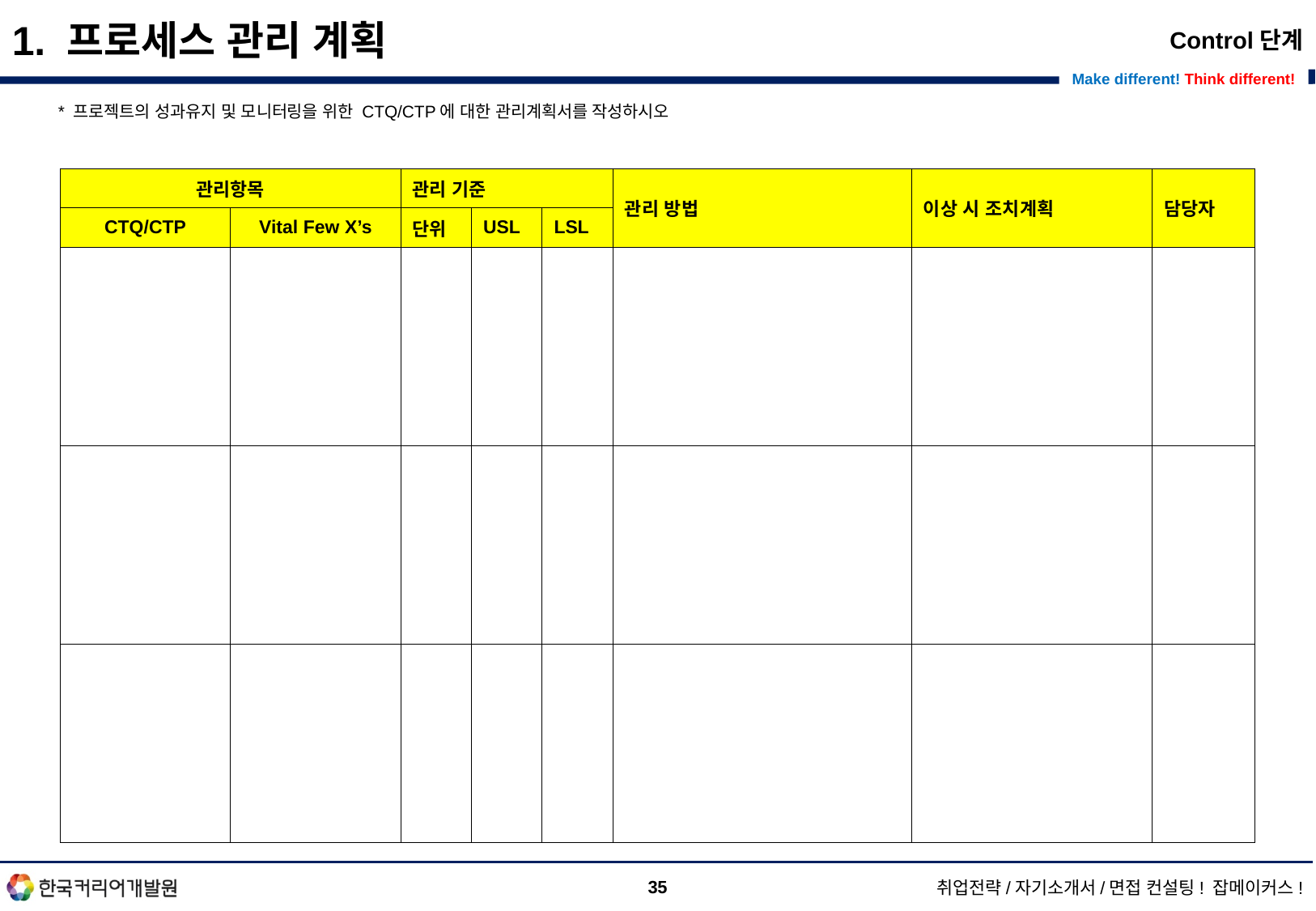

1. 프로세스 관리 계획
Control단계
* 프로젝트의 성과유지 및 모니터링을 위한 CTQ/CTP에 대한 관리계획서를 작성하시오
| 관리항목 |  | 관리 기준 |  |  | 관리 방법 | 이상 시 조치계획 | 담당자 |
| --- | --- | --- | --- | --- | --- | --- | --- |
| CTQ/CTP | Vital Few X’s | 단위 | USL | LSL |  |  |  |
|  |  |  |  |  |  |  |  |
|  |  |  |  |  |  |  |  |
|  |  |  |  |  |  |  |  |